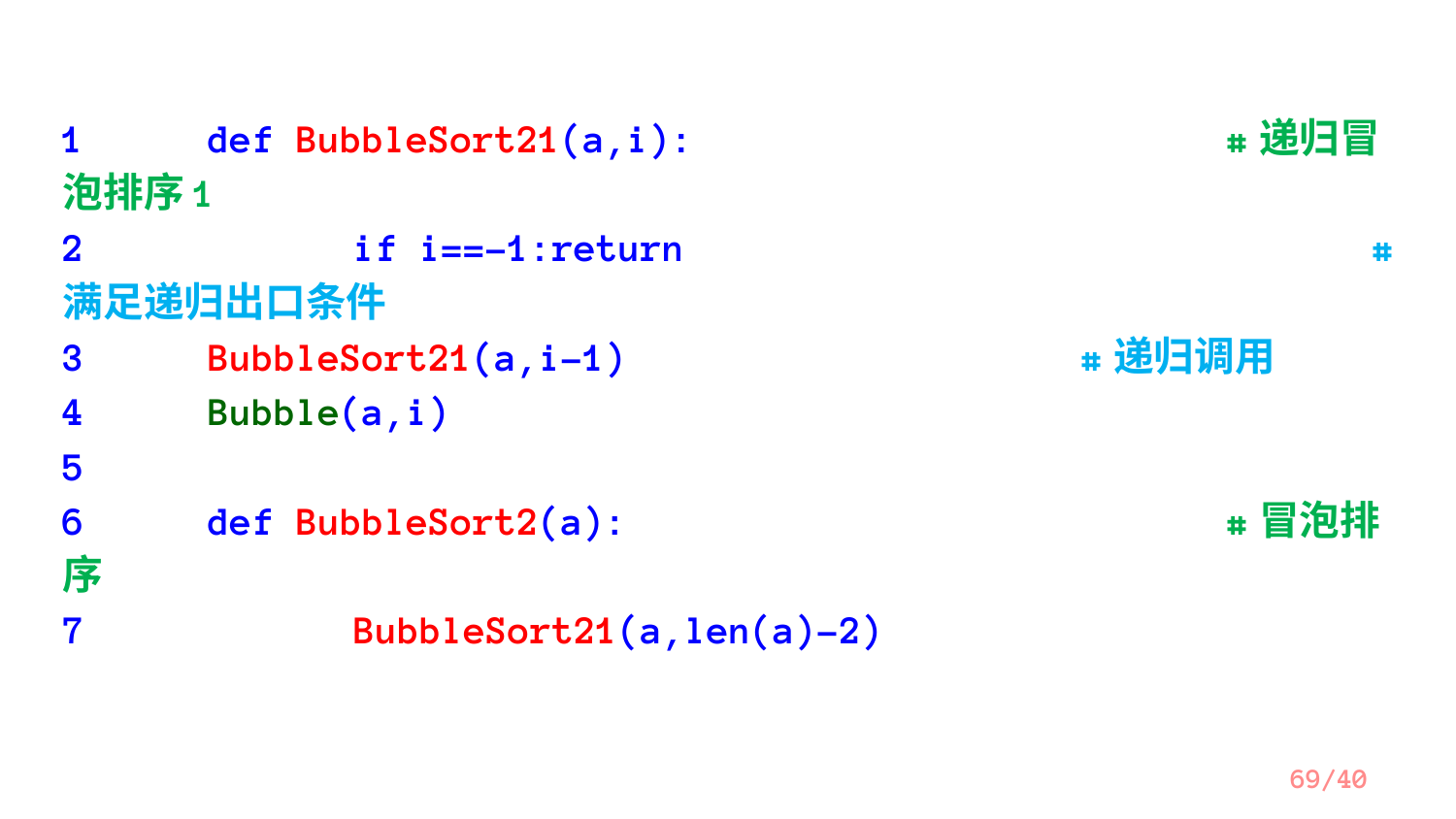

1	def BubbleSort21(a,i):			    	#递归冒泡排序1
2 		if i==-1:return			        	#满足递归出口条件
3  	BubbleSort21(a,i-1)			    	#递归调用
4  	Bubble(a,i)
5
6	def BubbleSort2(a):				    	#冒泡排序
7 		BubbleSort21(a,len(a)-2)
69/40